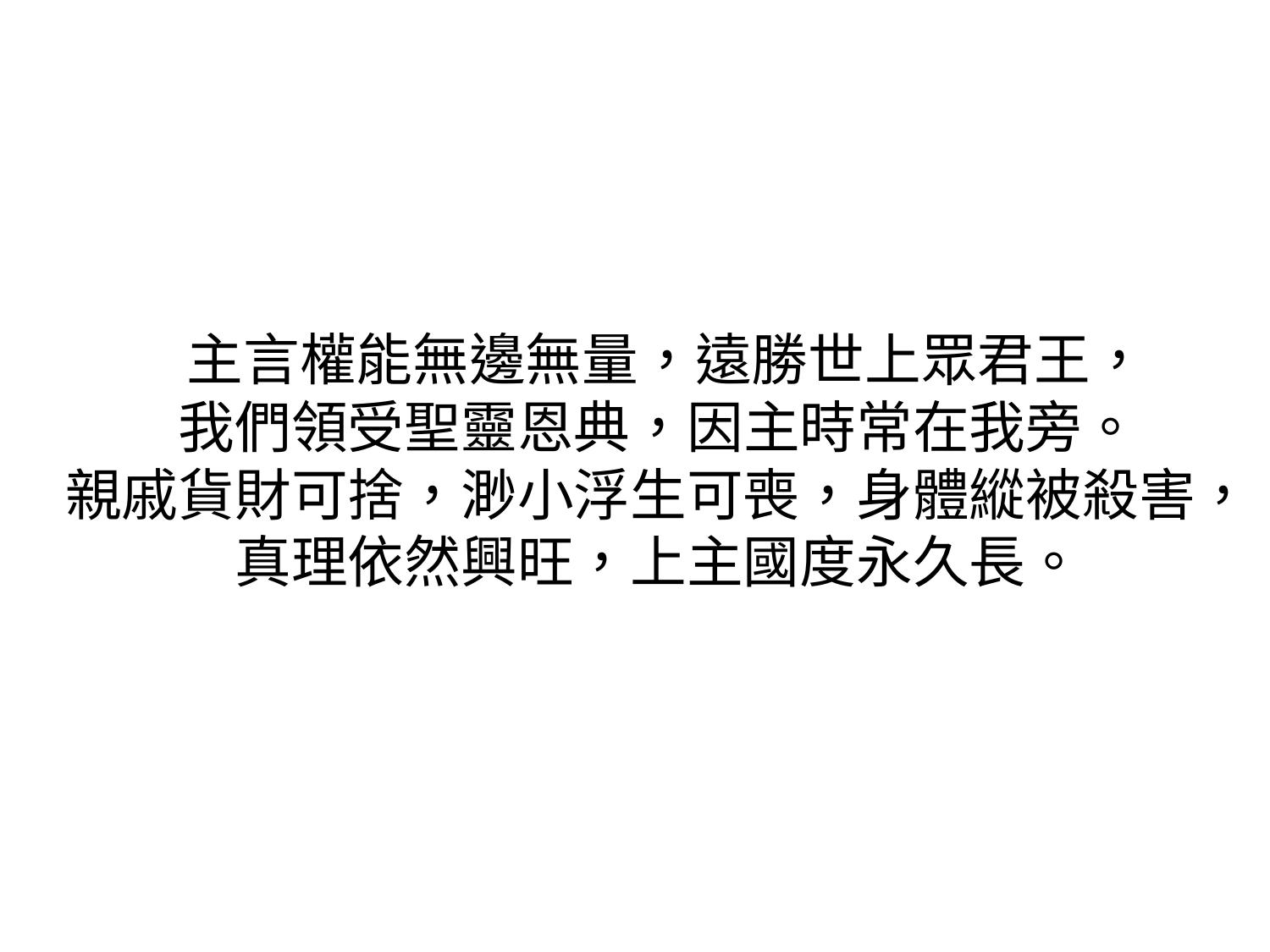

#
    主言權能無邊無量，遠勝世上眾君王，
我們領受聖靈恩典，因主時常在我旁。
親戚貨財可捨，渺小浮生可喪，身體縱被殺害，
真理依然興旺，上主國度永久長。